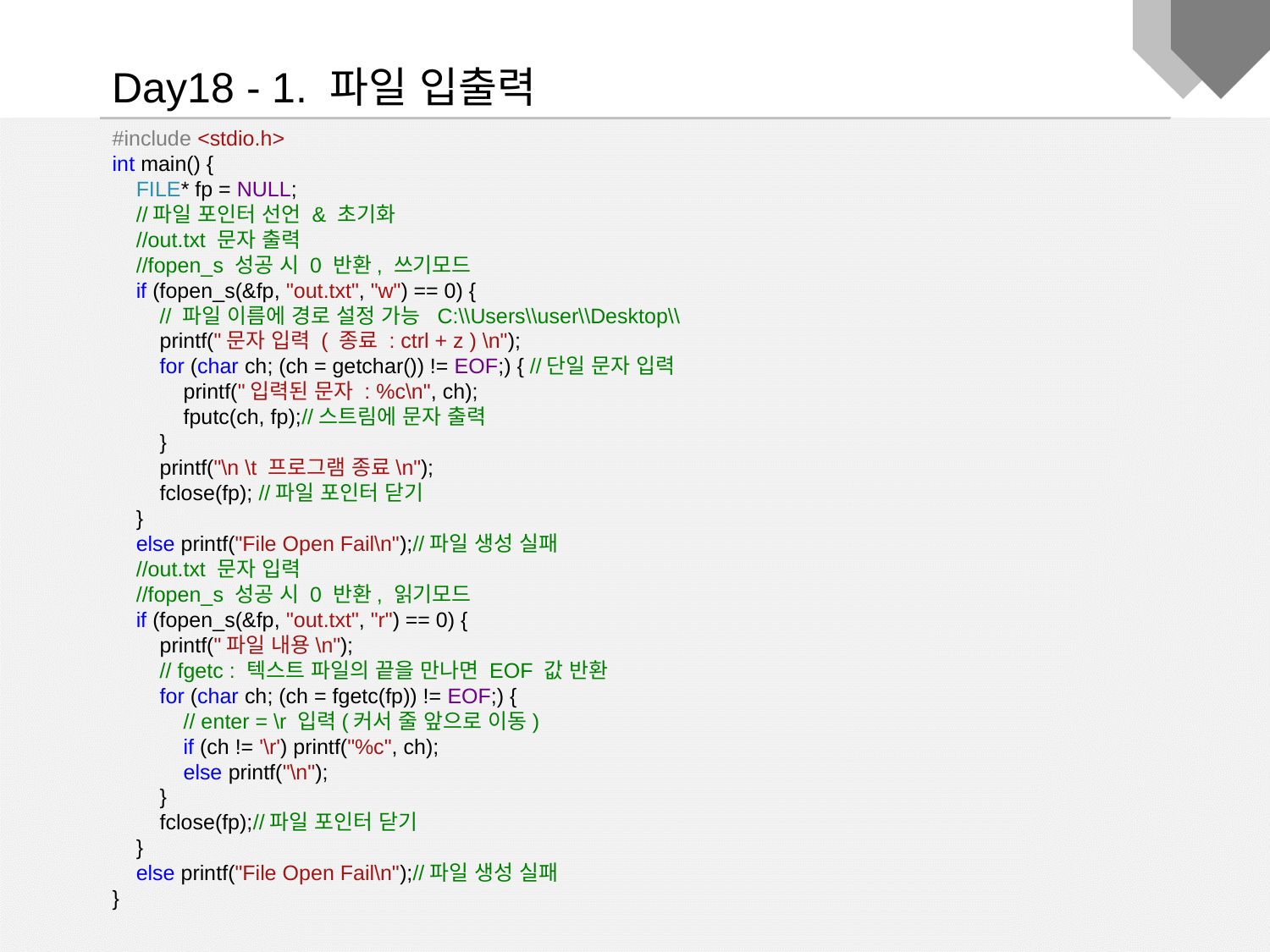

Day18 - 1. 파일 입출력
#include <stdio.h>
int main() {
    FILE* fp = NULL;
    //파일 포인터 선언 & 초기화
    //out.txt 문자 출력
    //fopen_s 성공 시 0 반환, 쓰기모드
    if (fopen_s(&fp, "out.txt", "w") == 0) {
        // 파일 이름에 경로 설정 가능  C:\\Users\\user\\Desktop\\
        printf("문자 입력 ( 종료 : ctrl + z ) \n");
        for (char ch; (ch = getchar()) != EOF;) { //단일 문자 입력
            printf("입력된 문자 : %c\n", ch);
            fputc(ch, fp);//스트림에 문자 출력
        }
        printf("\n \t 프로그램 종료\n");
        fclose(fp); //파일 포인터 닫기
    }
    else printf("File Open Fail\n");//파일 생성 실패
    //out.txt 문자 입력
    //fopen_s 성공 시 0 반환, 읽기모드
    if (fopen_s(&fp, "out.txt", "r") == 0) {
        printf("파일 내용\n");
        // fgetc : 텍스트 파일의 끝을 만나면 EOF 값 반환
        for (char ch; (ch = fgetc(fp)) != EOF;) {
            // enter = \r 입력(커서 줄 앞으로 이동)
            if (ch != '\r') printf("%c", ch);
            else printf("\n");
        }
        fclose(fp);//파일 포인터 닫기
    }
    else printf("File Open Fail\n");//파일 생성 실패
}